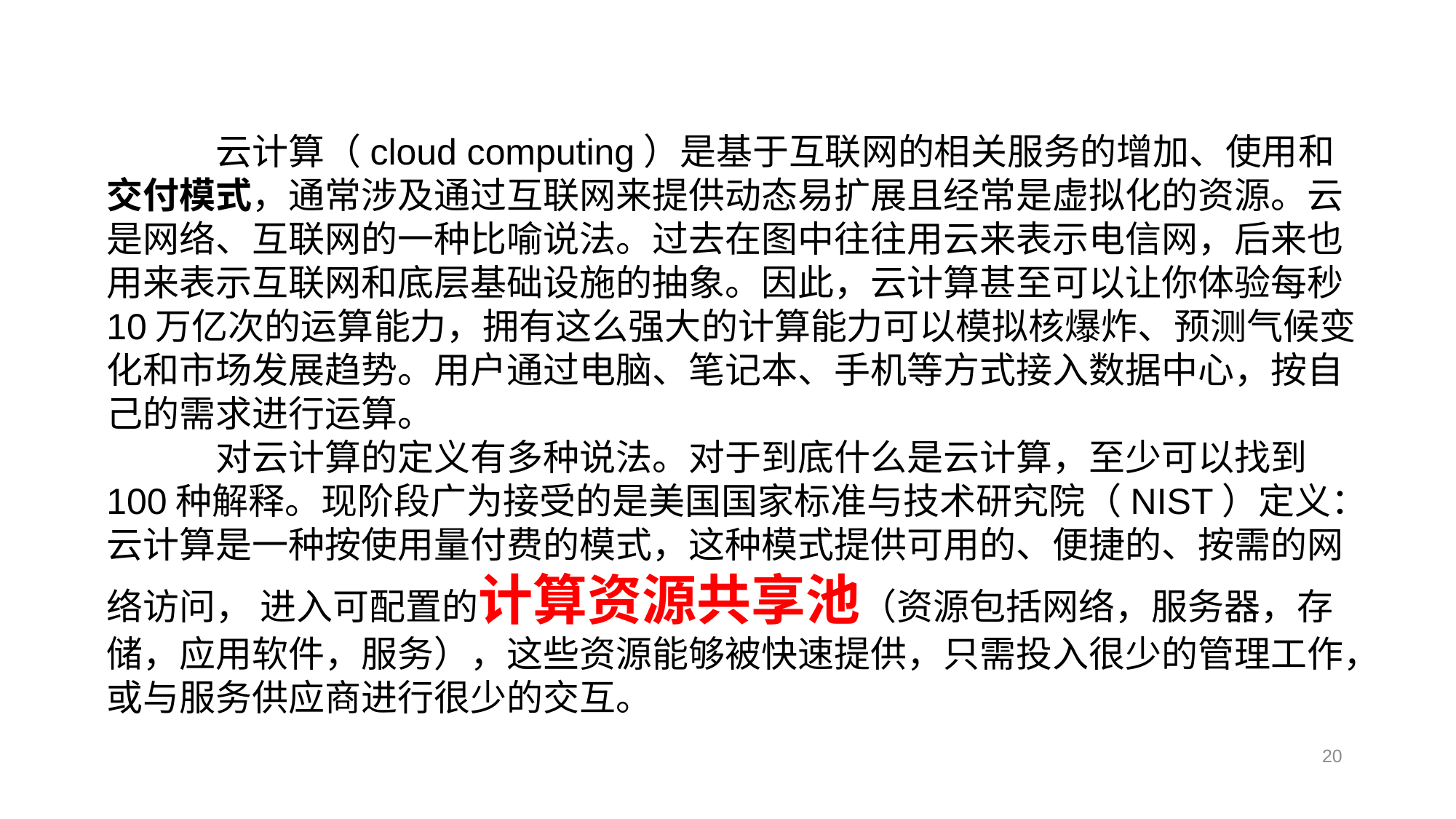

云计算（cloud computing）是基于互联网的相关服务的增加、使用和交付模式，通常涉及通过互联网来提供动态易扩展且经常是虚拟化的资源。云是网络、互联网的一种比喻说法。过去在图中往往用云来表示电信网，后来也用来表示互联网和底层基础设施的抽象。因此，云计算甚至可以让你体验每秒10万亿次的运算能力，拥有这么强大的计算能力可以模拟核爆炸、预测气候变化和市场发展趋势。用户通过电脑、笔记本、手机等方式接入数据中心，按自己的需求进行运算。
	对云计算的定义有多种说法。对于到底什么是云计算，至少可以找到100种解释。现阶段广为接受的是美国国家标准与技术研究院（NIST）定义：云计算是一种按使用量付费的模式，这种模式提供可用的、便捷的、按需的网络访问， 进入可配置的计算资源共享池（资源包括网络，服务器，存储，应用软件，服务），这些资源能够被快速提供，只需投入很少的管理工作，或与服务供应商进行很少的交互。
20